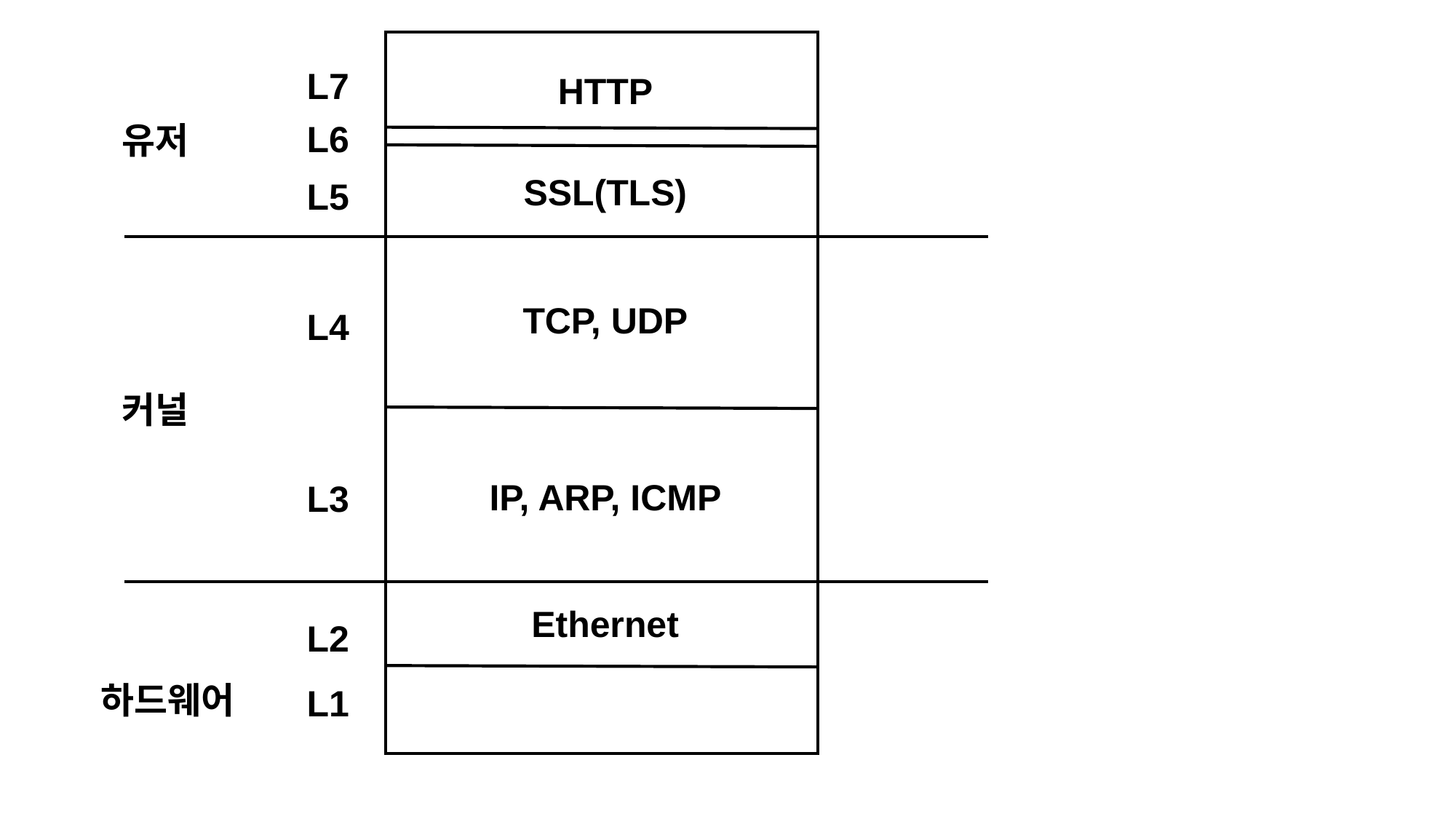

L7
HTTP
L6
유저
SSL(TLS)
L5
TCP, UDP
L4
커널
IP, ARP, ICMP
L3
Ethernet
L2
하드웨어
L1